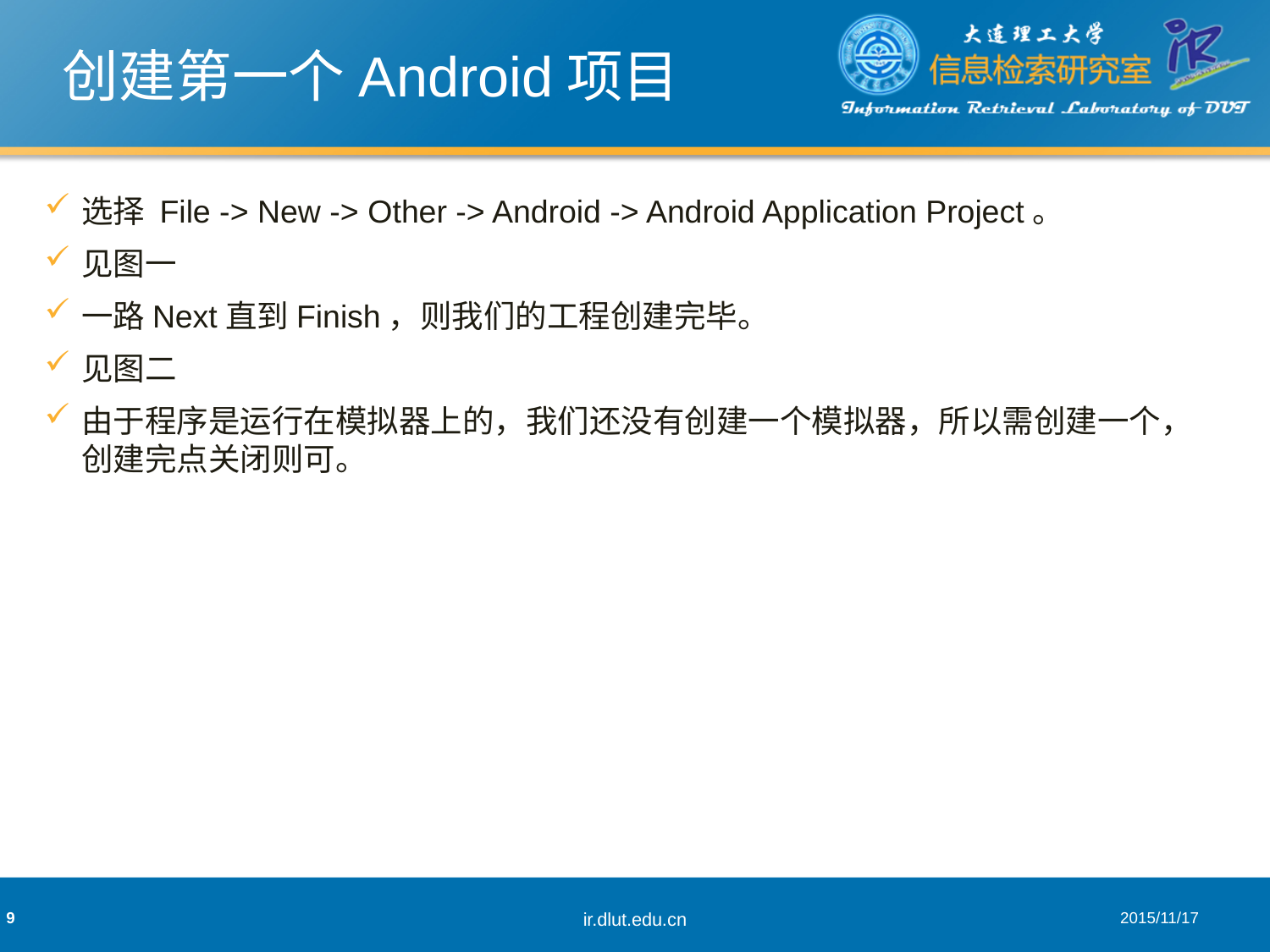

# 创建第一个Android项目
选择 File -> New -> Other -> Android -> Android Application Project。
见图一
一路Next直到Finish，则我们的工程创建完毕。
见图二
由于程序是运行在模拟器上的，我们还没有创建一个模拟器，所以需创建一个，创建完点关闭则可。